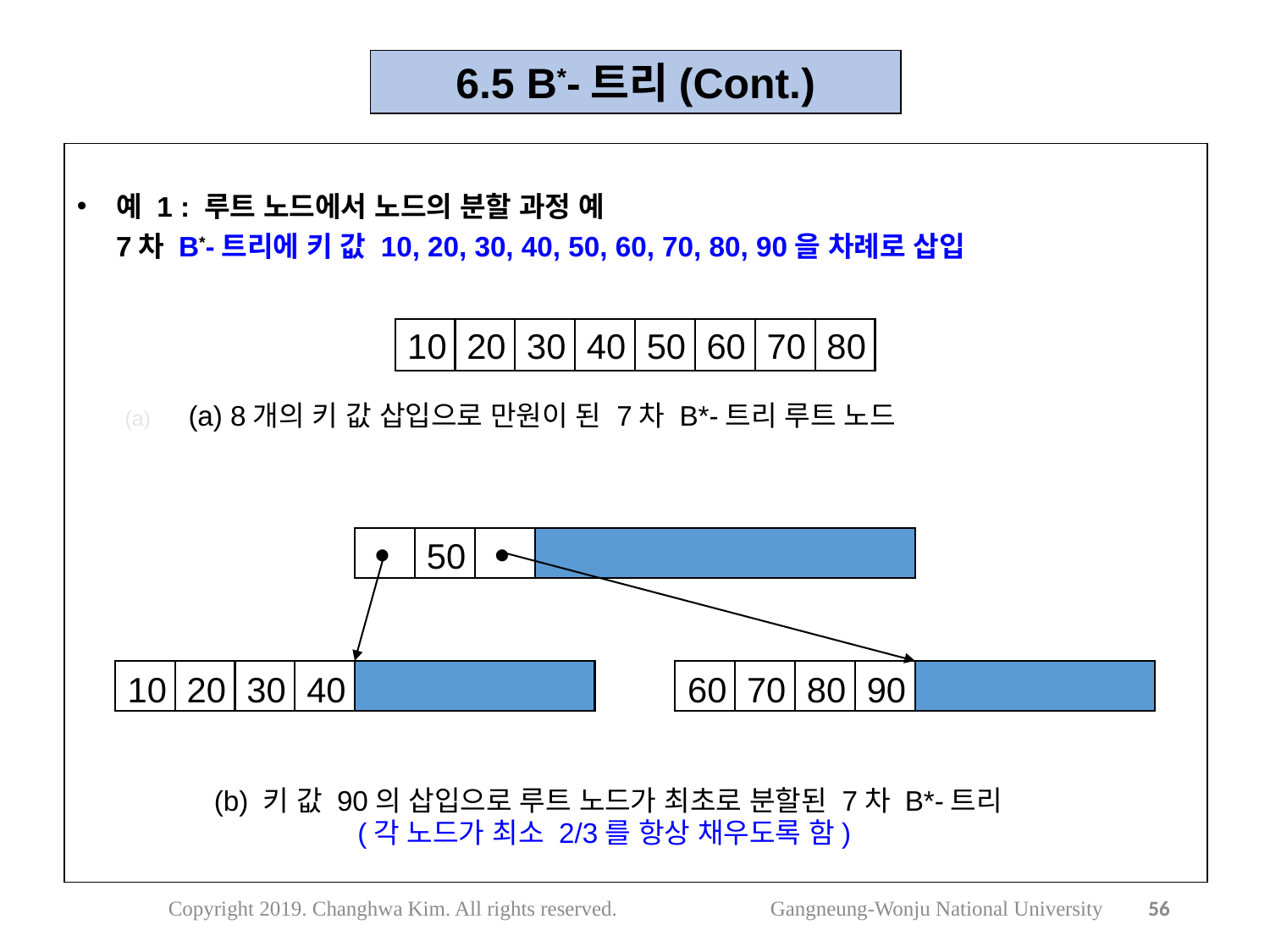

6.5 B*-트리(Cont.)

예 1 : 루트 노드에서 노드의 분할 과정 예
     7차 B*-트리에 키 값 10, 20, 30, 40, 50, 60, 70, 80, 90을 차례로 삽입

10
20
30
40
50
60
70
80
(a) 8개의 키 값 삽입으로 만원이 된 7차 B*-트리 루트 노드

•
•
50

10
20
30
40
60
70
80
90
(b) 키 값 90의 삽입으로 루트 노드가 최초로 분할된 7차 B*-트리
(각 노드가 최소 2/3를 항상 채우도록 함)
Copyright 2019. Changhwa Kim. All rights reserved.                             Gangneung-Wonju National University
56
56